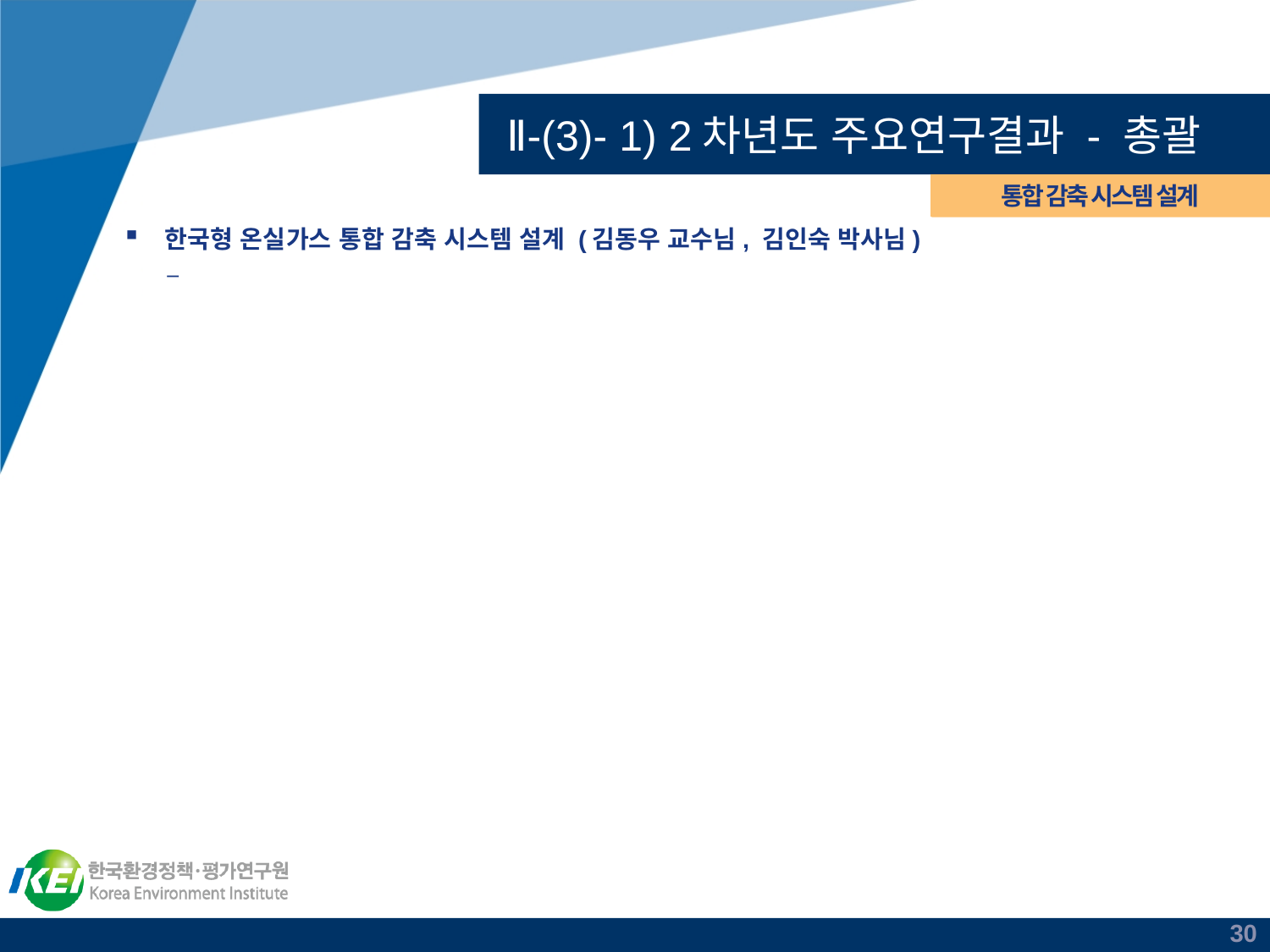

# Ⅱ-(3)- 1) 2차년도 주요연구결과 - 총괄
통합 감축 시스템 설계
한국형 온실가스 통합 감축 시스템 설계 (김동우 교수님, 김인숙 박사님)

30